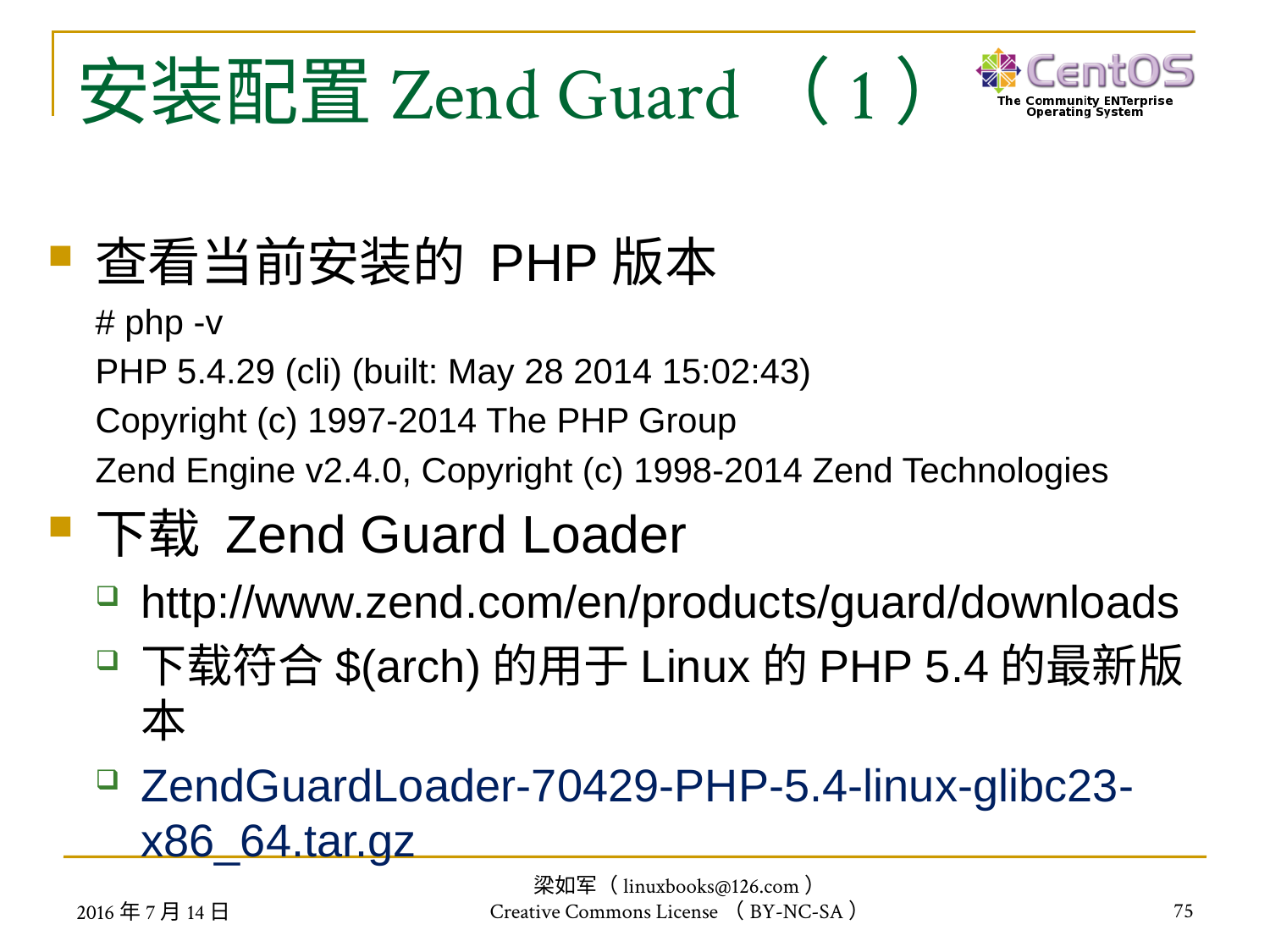

# 安装配置Zend Guard（1）
查看当前安装的 PHP版本
# php -v
PHP 5.4.29 (cli) (built: May 28 2014 15:02:43)
Copyright (c) 1997-2014 The PHP Group
Zend Engine v2.4.0, Copyright (c) 1998-2014 Zend Technologies
下载 Zend Guard Loader
http://www.zend.com/en/products/guard/downloads
下载符合$(arch)的用于Linux的PHP 5.4的最新版本
ZendGuardLoader-70429-PHP-5.4-linux-glibc23-x86_64.tar.gz
梁如军（linuxbooks@126.com）
Creative Commons License（BY-NC-SA）
2016年7月14日
75